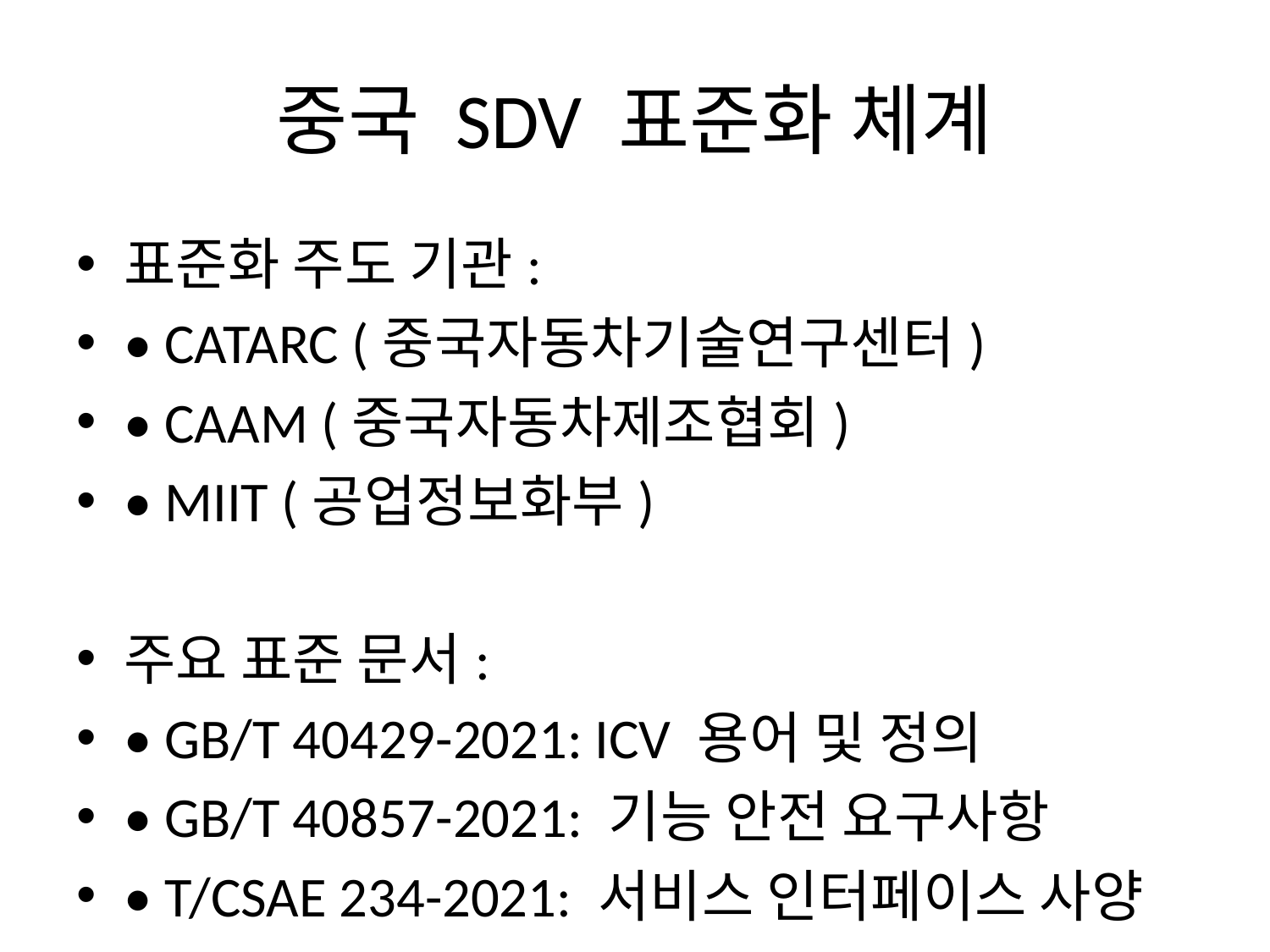

# 중국 SDV 표준화 체계
표준화 주도 기관:
• CATARC (중국자동차기술연구센터)
• CAAM (중국자동차제조협회)
• MIIT (공업정보화부)

주요 표준 문서:
• GB/T 40429-2021: ICV 용어 및 정의
• GB/T 40857-2021: 기능 안전 요구사항
• T/CSAE 234-2021: 서비스 인터페이스 사양

특징:
• 정부 주도의 Top-down 방식
• 빠른 표준화 진행
• 자국 산업 보호 정책과 연계